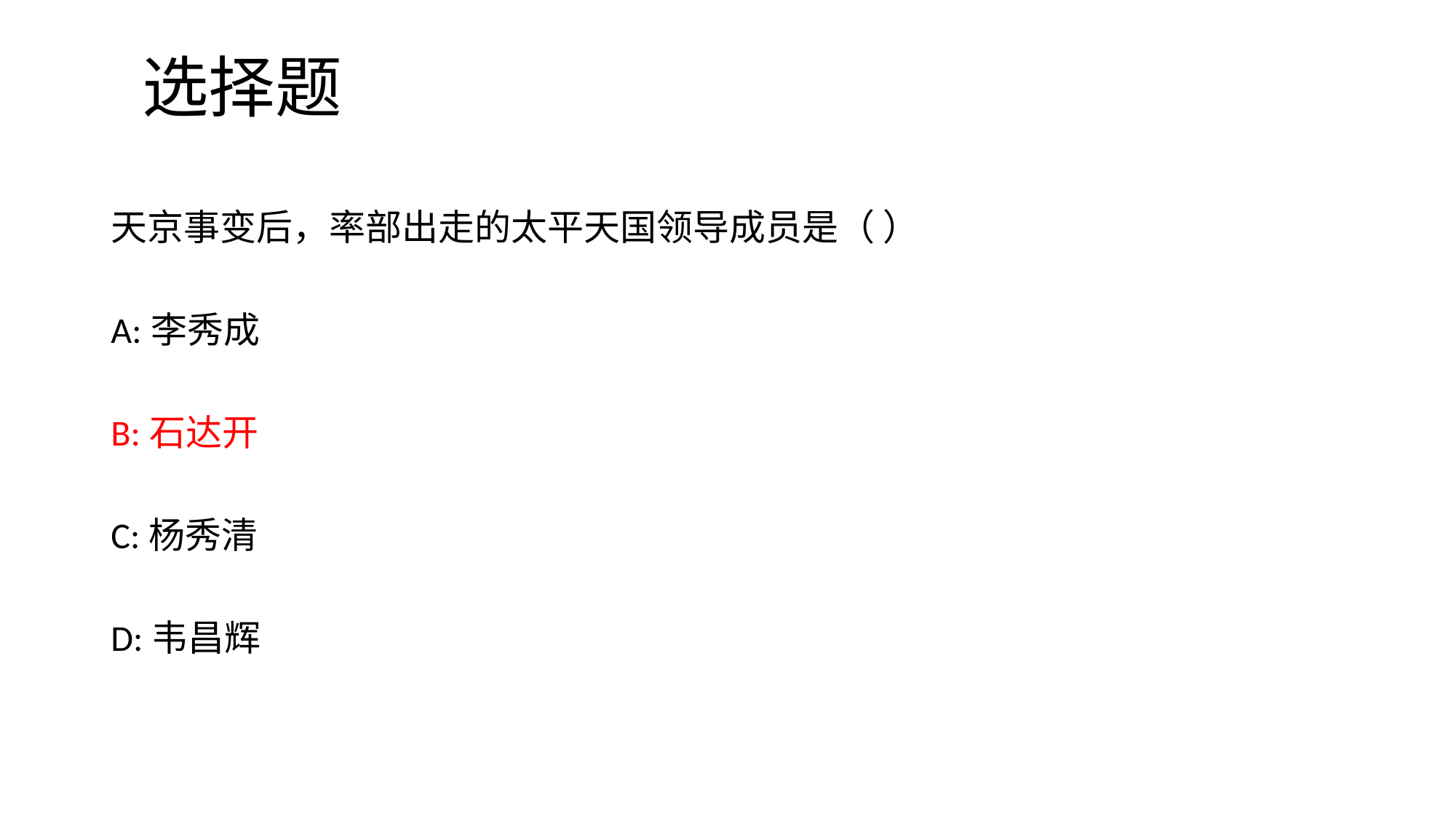

# 选择题
天京事变后，率部出走的太平天国领导成员是（ ）
A:李秀成
B:石达开
C:杨秀清
D:韦昌辉